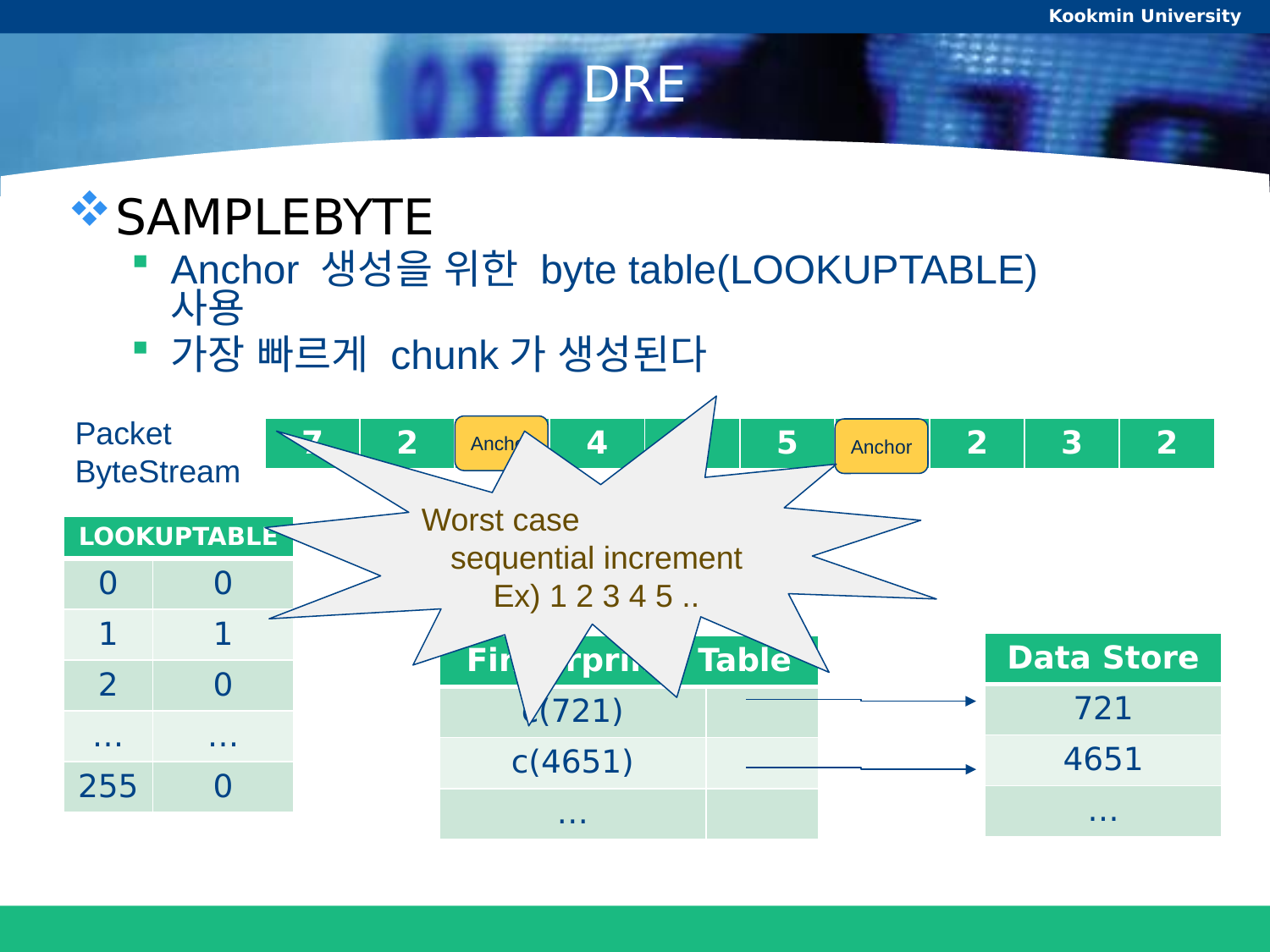

Kookmin University
# DRE
SAMPLEBYTE
Anchor 생성을 위한 byte table(LOOKUPTABLE) 사용
가장 빠르게 chunk가 생성된다

Worst case
sequential increment
Ex) 1 2 3 4 5 ..
Packet
ByteStream
Anchor
| 7 | 2 | 1 | 4 | 6 | 5 | 1 | 2 | 3 | 2 |
| --- | --- | --- | --- | --- | --- | --- | --- | --- | --- |
Anchor
| LOOKUPTABLE |  |
| --- | --- |
| 0 | 0 |
| 1 | 1 |
| 2 | 0 |
| … | … |
| 255 | 0 |
| Data Store |
| --- |
| 721 |
| 4651 |
| … |
| Fingerprints Table |  |
| --- | --- |
| c(721) |  |
| c(4651) |  |
| … |  |